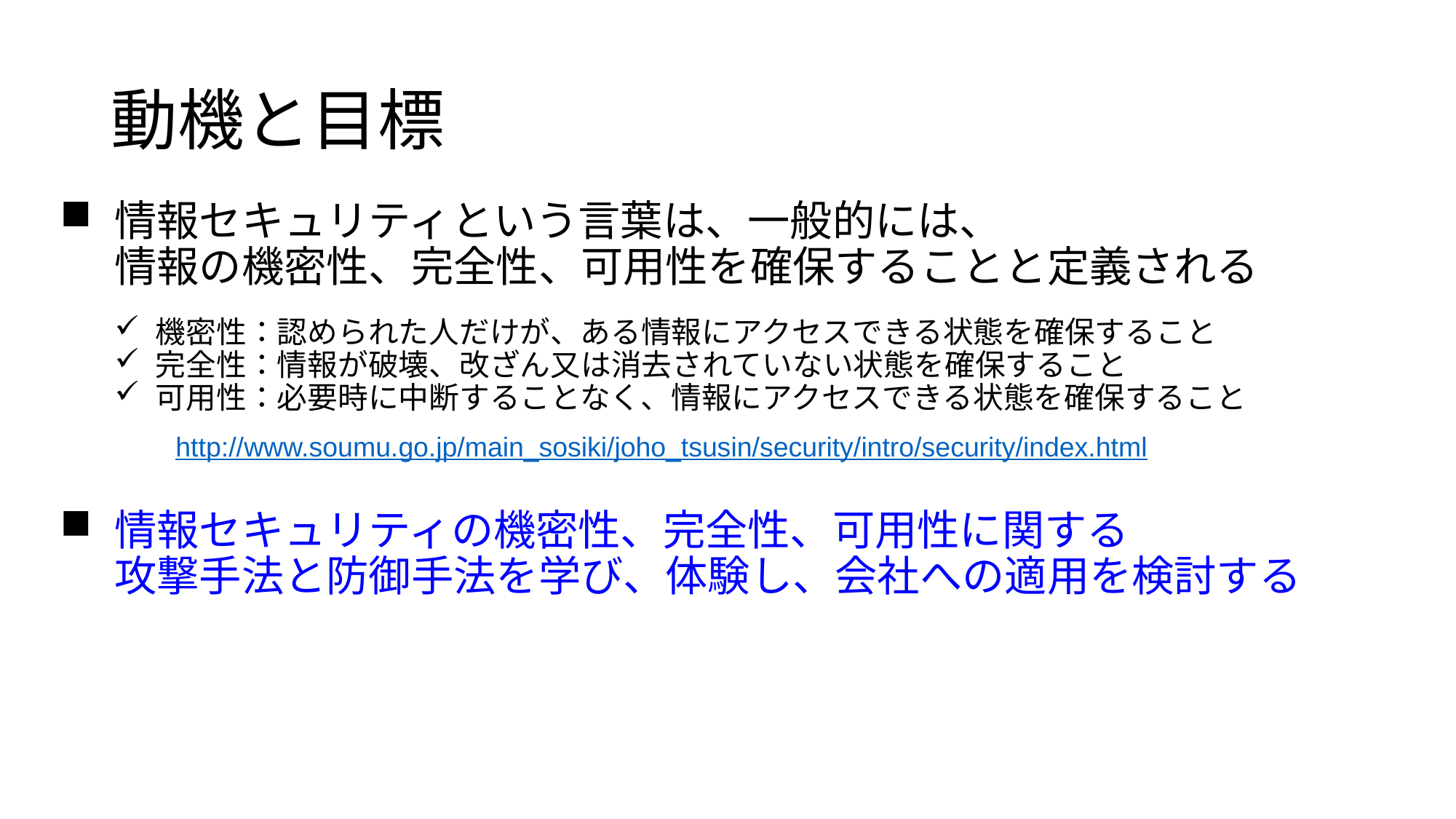

# 動機と目標
情報セキュリティという言葉は、一般的には、
情報の機密性、完全性、可用性を確保することと定義される

機密性：認められた人だけが、ある情報にアクセスできる状態を確保すること
完全性：情報が破壊、改ざん又は消去されていない状態を確保すること
可用性：必要時に中断することなく、情報にアクセスできる状態を確保すること

　　http://www.soumu.go.jp/main_sosiki/joho_tsusin/security/intro/security/index.html

情報セキュリティの機密性、完全性、可用性に関する
攻撃手法と防御手法を学び、体験し、会社への適用を検討する